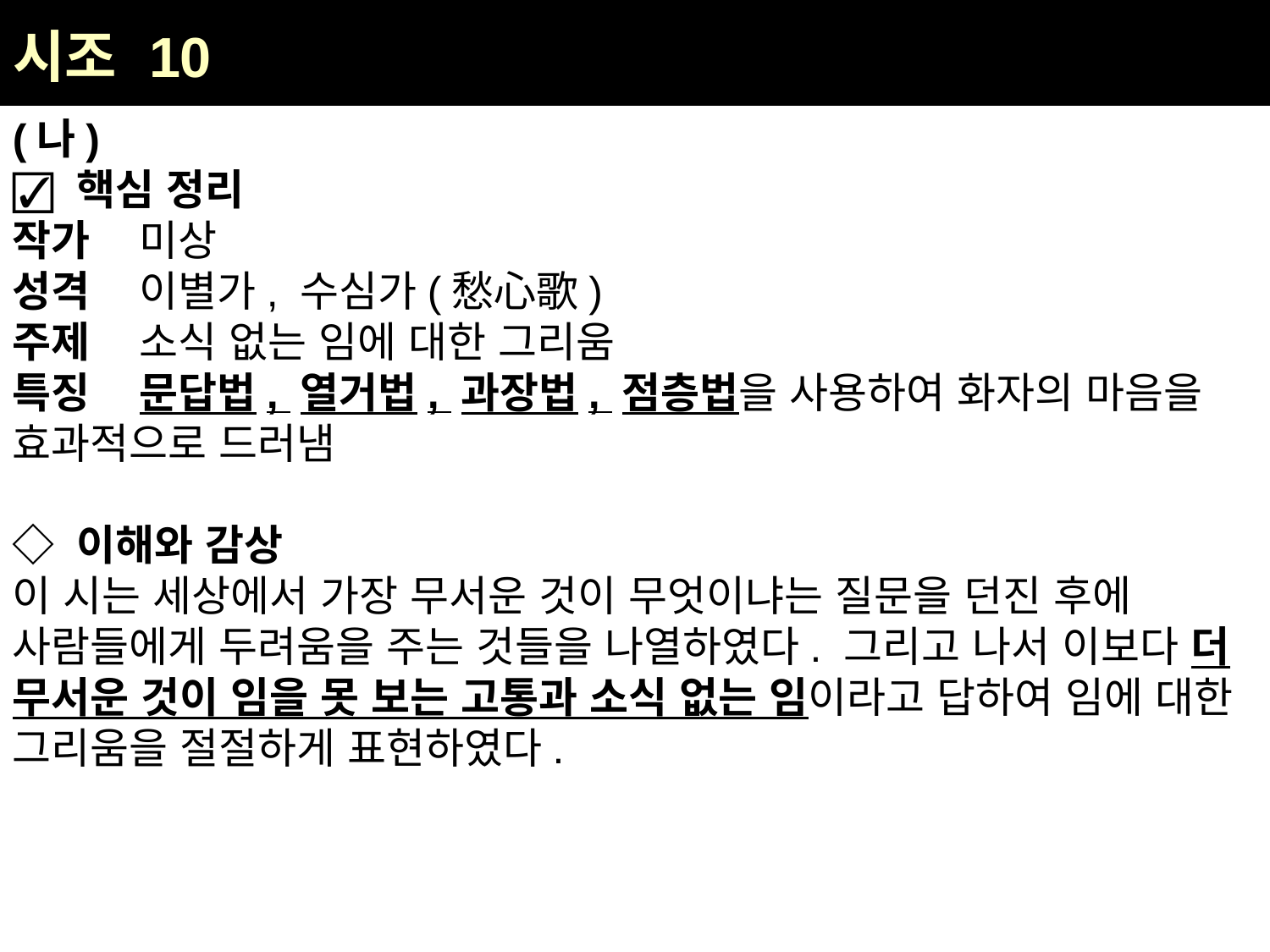

| 시조 10 |
| --- |
(나)
☑ 핵심 정리
작가	미상
성격	이별가, 수심가(愁心歌)
주제	소식 없는 임에 대한 그리움
특징	문답법, 열거법, 과장법, 점층법을 사용하여 화자의 마음을 효과적으로 드러냄

◇ 이해와 감상
이 시는 세상에서 가장 무서운 것이 무엇이냐는 질문을 던진 후에 사람들에게 두려움을 주는 것들을 나열하였다. 그리고 나서 이보다 더 무서운 것이 임을 못 보는 고통과 소식 없는 임이라고 답하여 임에 대한 그리움을 절절하게 표현하였다.